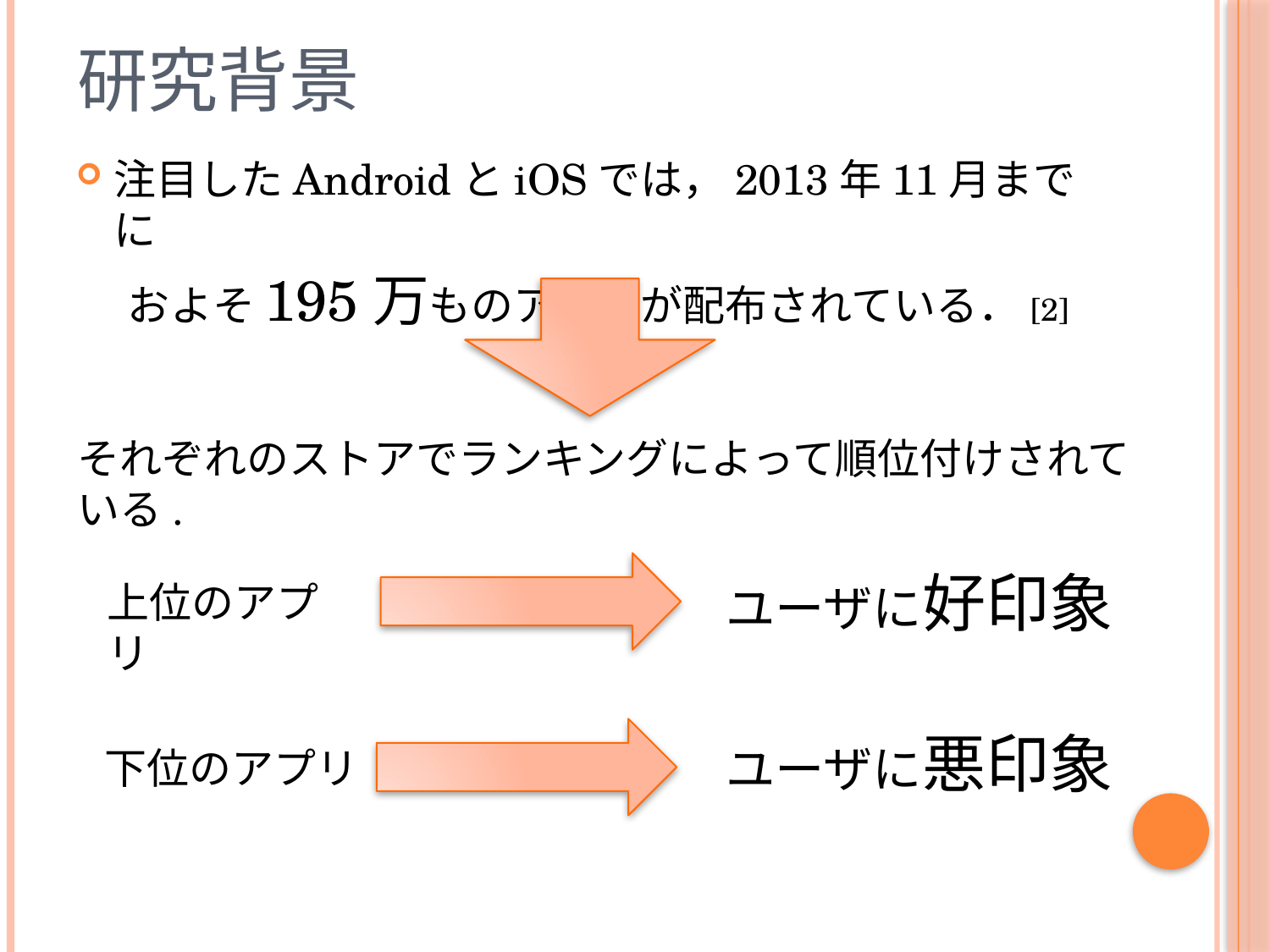

# 研究背景
注目したAndroidとiOSでは，2013年11月までに
　 およそ195万ものアプリが配布されている．[2]

それぞれのストアでランキングによって順位付けされている.

ユーザに好印象
上位のアプリ
ユーザに悪印象

下位のアプリ